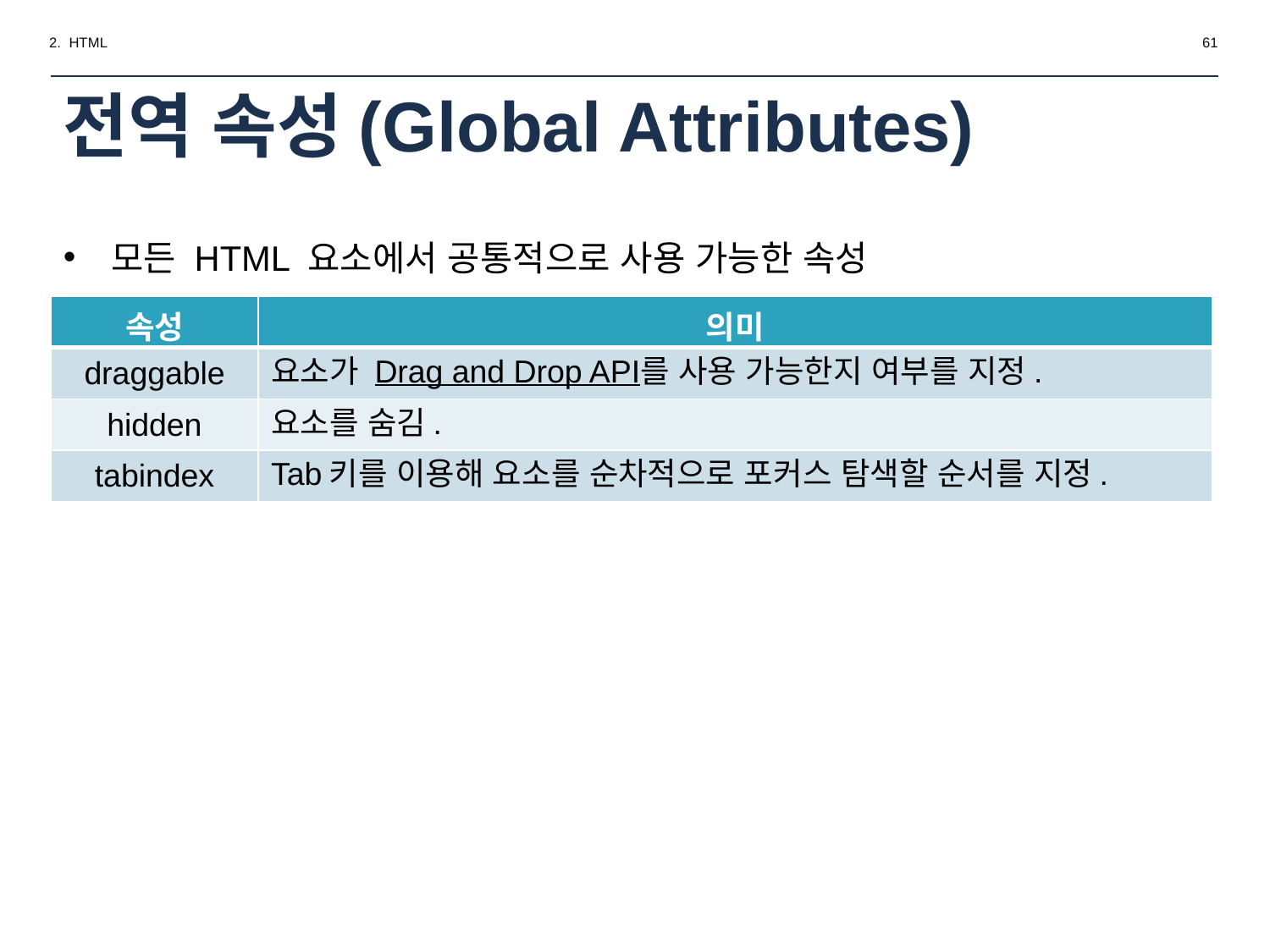

2.  HTML
61
# 전역 속성(Global Attributes)
모든 HTML 요소에서 공통적으로 사용 가능한 속성

| 속성 | 의미 |
| --- | --- |
| draggable | 요소가 Drag and Drop API를 사용 가능한지 여부를 지정. |
| hidden | 요소를 숨김. |
| tabindex | Tab키를 이용해 요소를 순차적으로 포커스 탐색할 순서를 지정. |